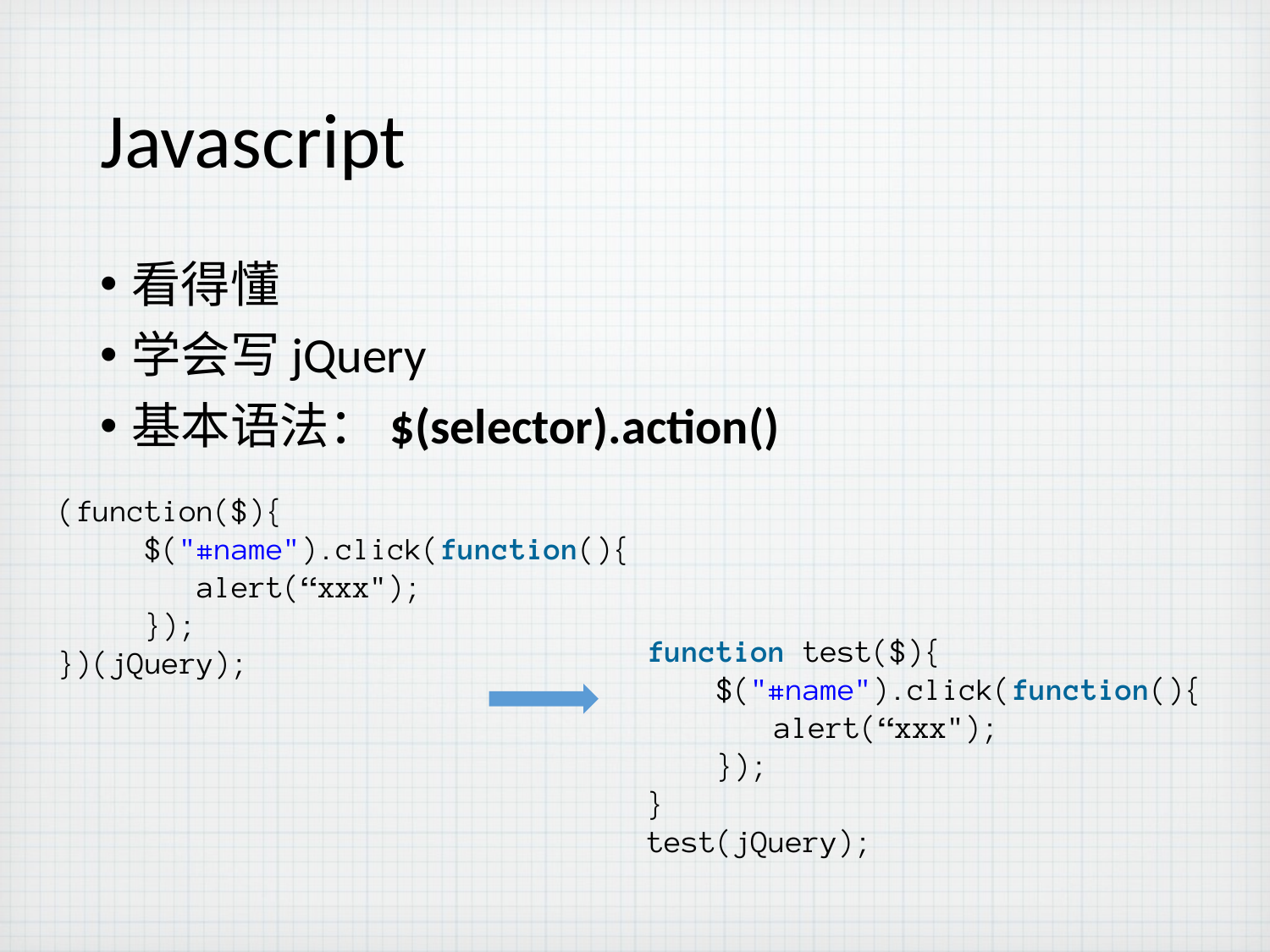

# Javascript
看得懂
学会写jQuery
基本语法：$(selector).action()
(function($){
     $("#name").click(function(){
        alert(“xxx");
     });
})(jQuery);

function test($){
    $("#name").click(function(){
	alert(“xxx");
    });
}
test(jQuery);